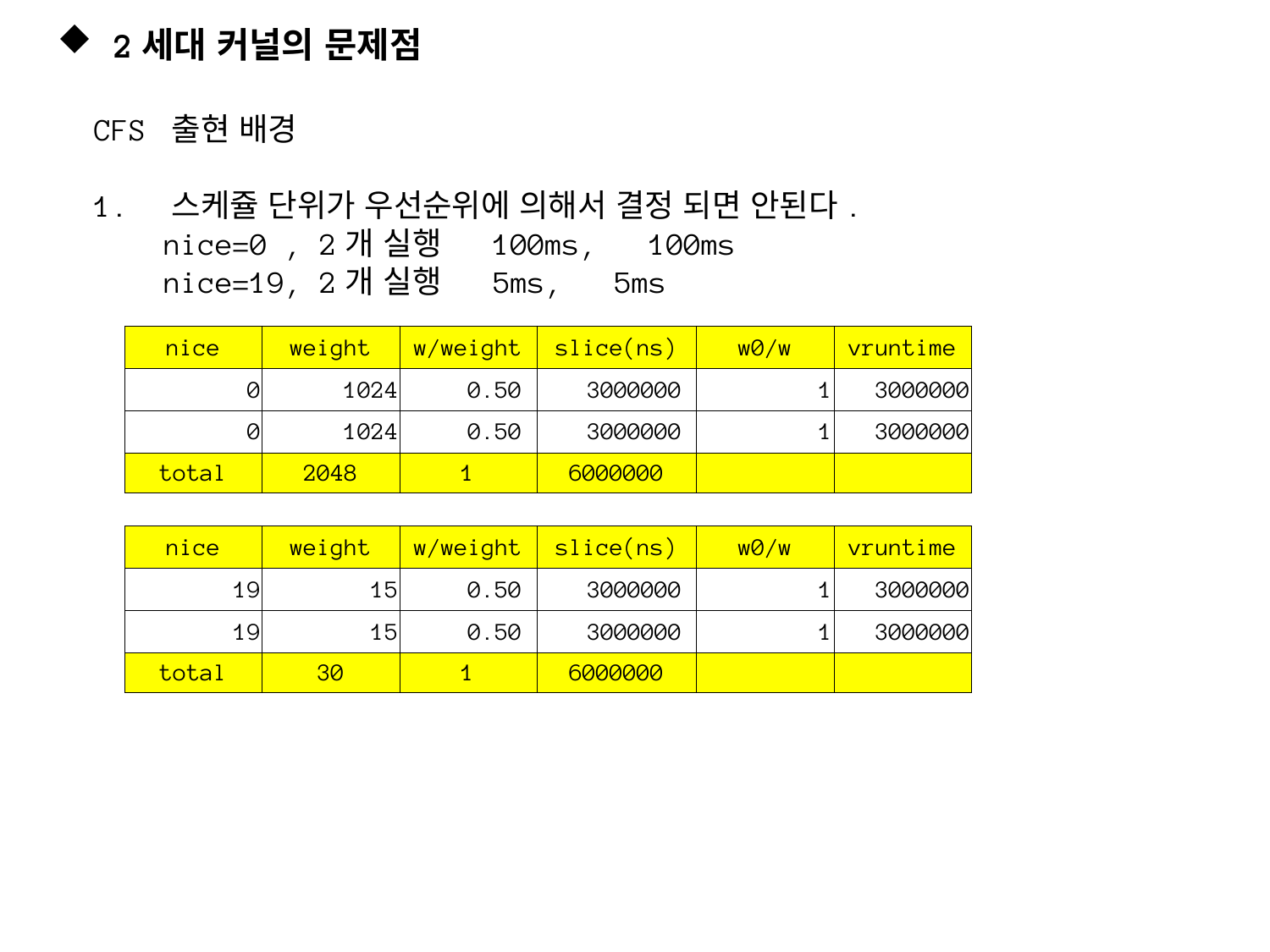

2세대 커널의 문제점

CFS 출현 배경

1.  스케쥴 단위가 우선순위에 의해서 결정 되면 안된다.
    nice=0 , 2개 실행     100ms,   100ms
    nice=19, 2개 실행     5ms,   5ms

| nice | weight | w/weight | slice(ns) | w0/w | vruntime |
| --- | --- | --- | --- | --- | --- |
| 0 | 1024 | 0.50 | 3000000 | 1 | 3000000 |
| 0 | 1024 | 0.50 | 3000000 | 1 | 3000000 |
| total | 2048 | 1 | 6000000 |  |  |
| nice | weight | w/weight | slice(ns) | w0/w | vruntime |
| --- | --- | --- | --- | --- | --- |
| 19 | 15 | 0.50 | 3000000 | 1 | 3000000 |
| 19 | 15 | 0.50 | 3000000 | 1 | 3000000 |
| total | 30 | 1 | 6000000 |  |  |